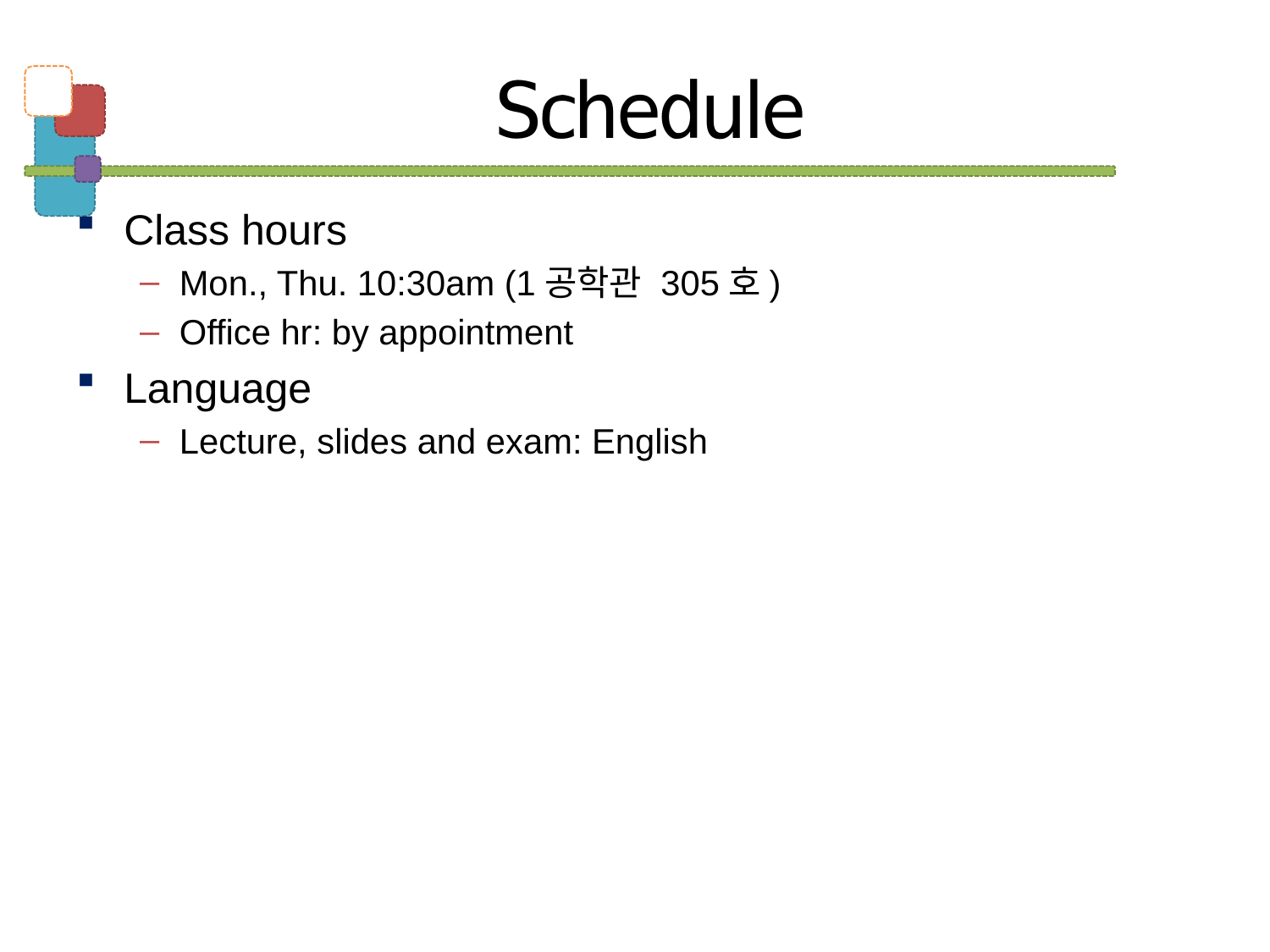

# Schedule
Class hours
Mon., Thu. 10:30am (1공학관 305호)
Office hr: by appointment
Language
Lecture, slides and exam: English